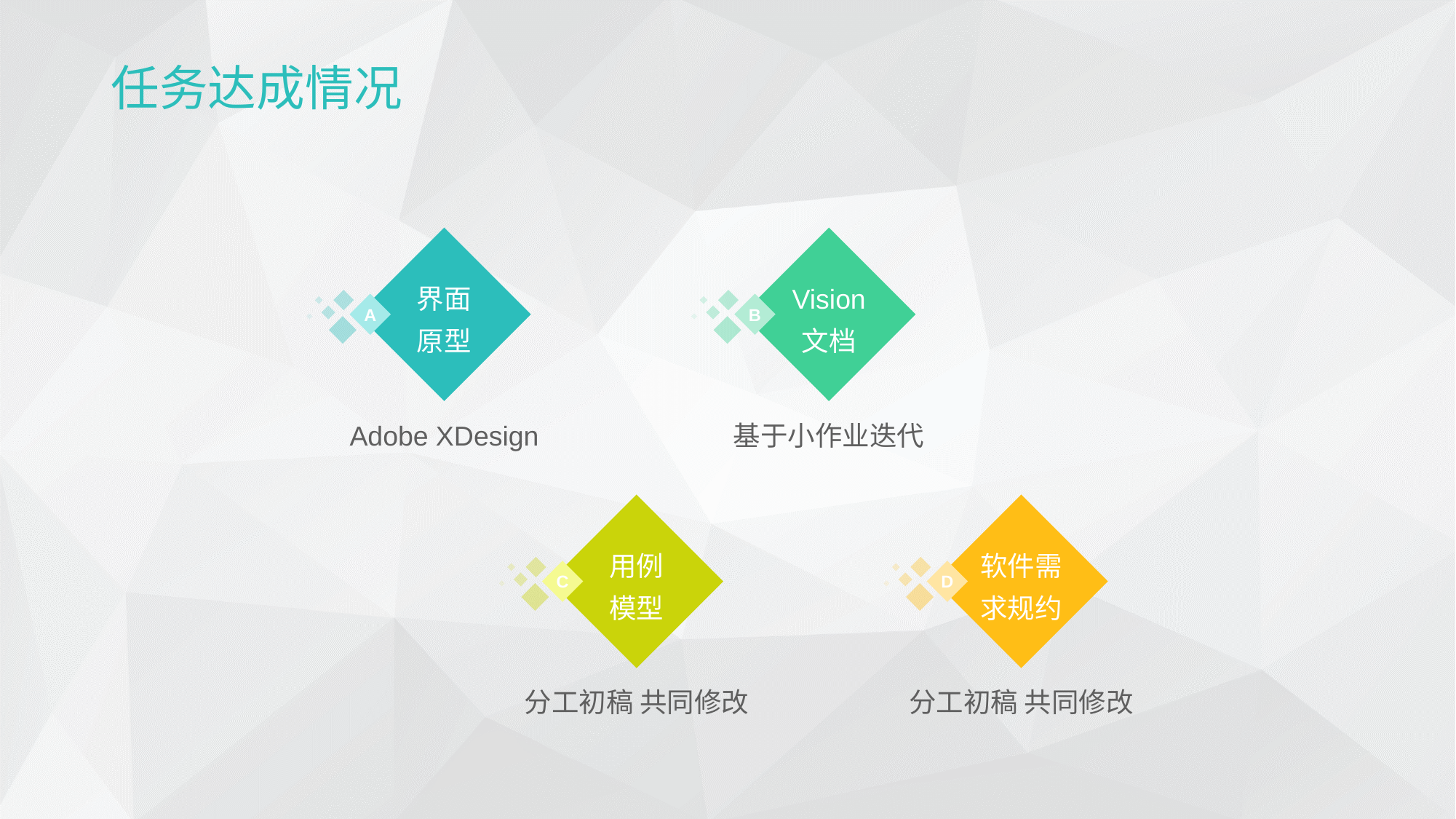

任务达成情况
界面
原型

A

Adobe XDesign
Vision
文档

B

基于小作业迭代
用例
模型

C

分工初稿 共同修改
软件需求规约

D

分工初稿 共同修改